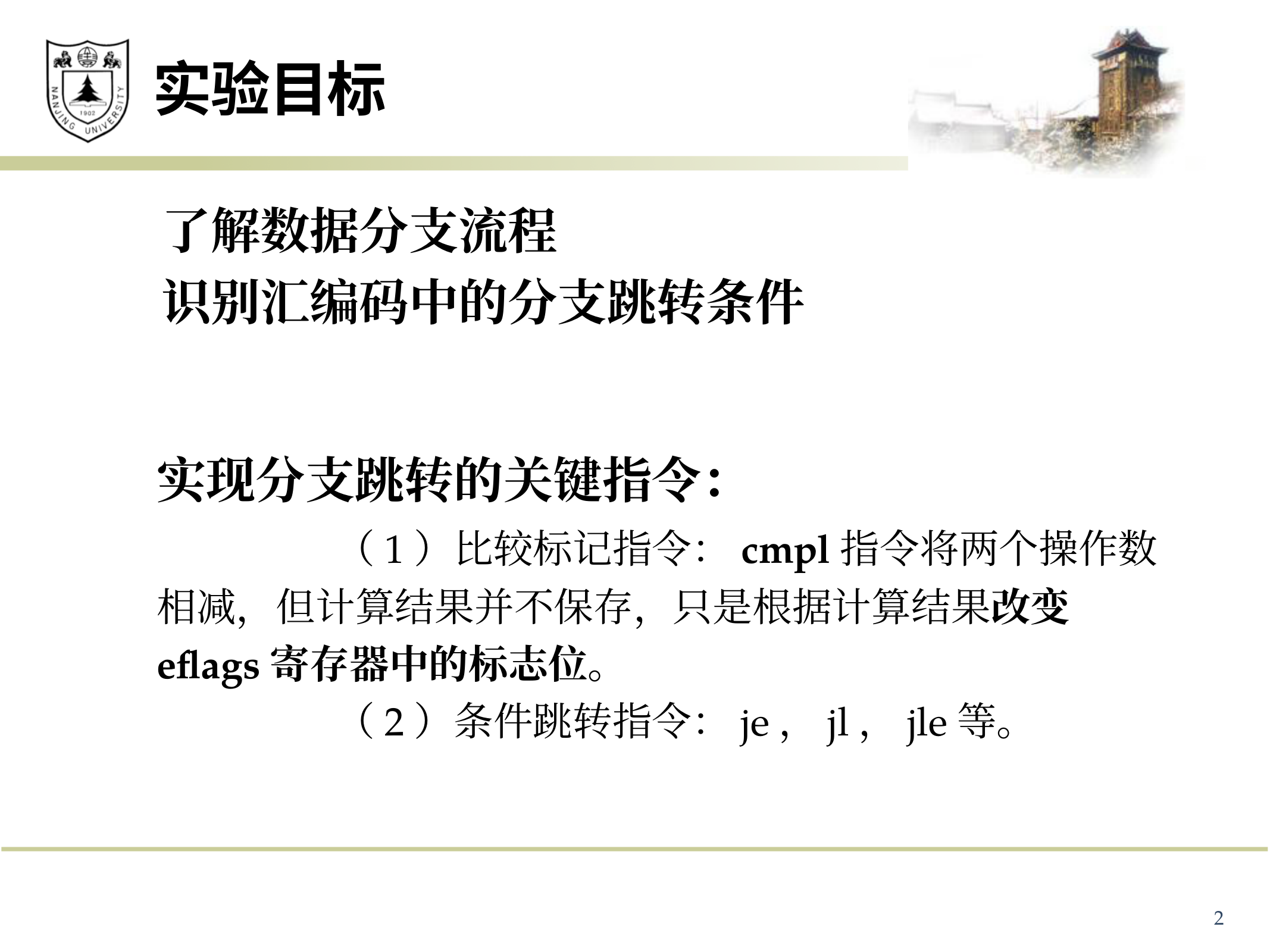

# 实验目标
了解数据分支流程
识别汇编码中的分支跳转条件
实现分支跳转的关键指令：
		（1）比较标记指令：cmpl指令将两个操作数相减，但计算结果并不保存，只是根据计算结果改变eflags寄存器中的标志位。
		（2）条件跳转指令：je，jl，jle等。
2